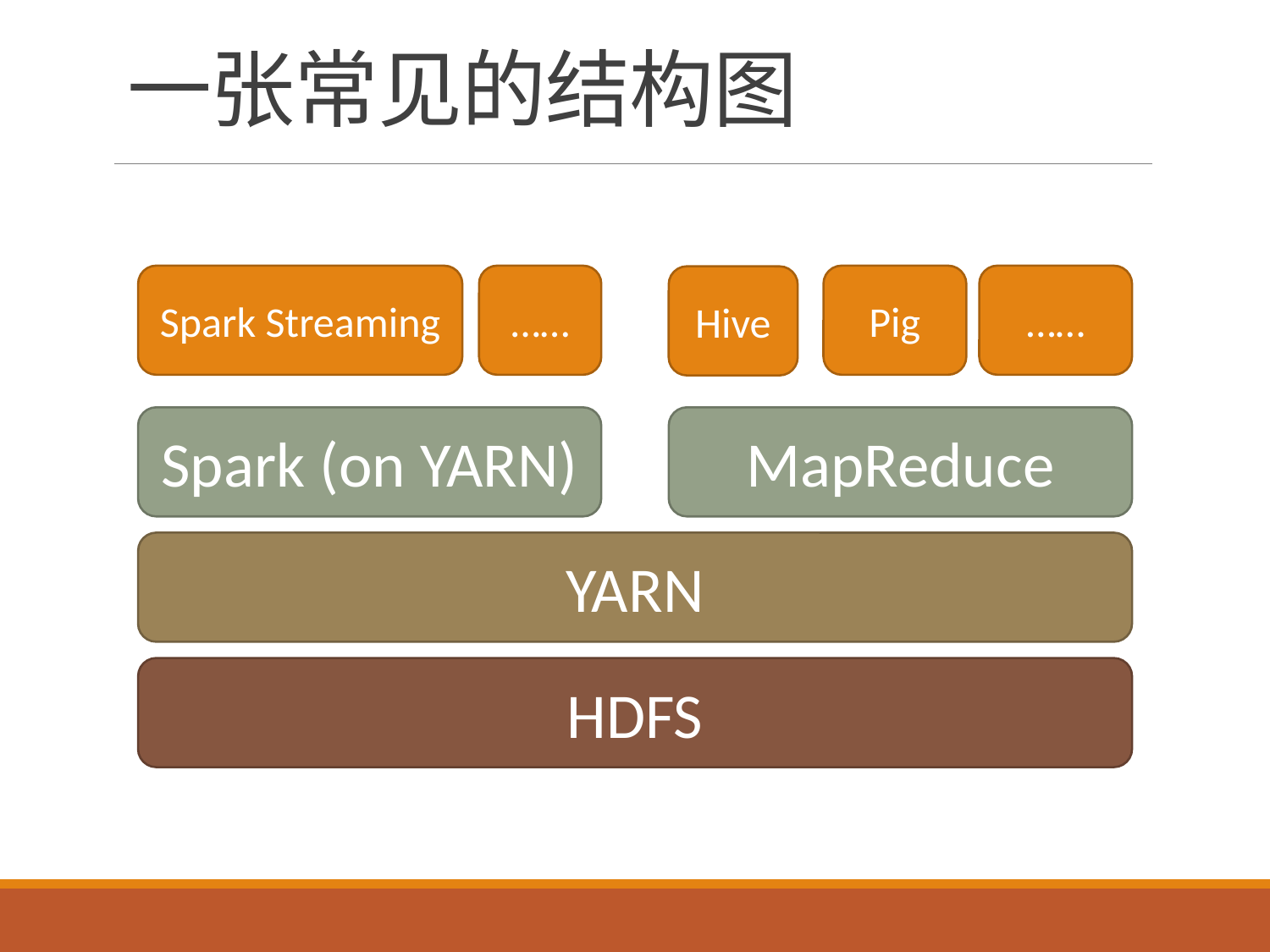

# 一张常见的结构图
……
……
Pig
Spark Streaming
Hive
MapReduce
Spark (on YARN)
YARN
HDFS